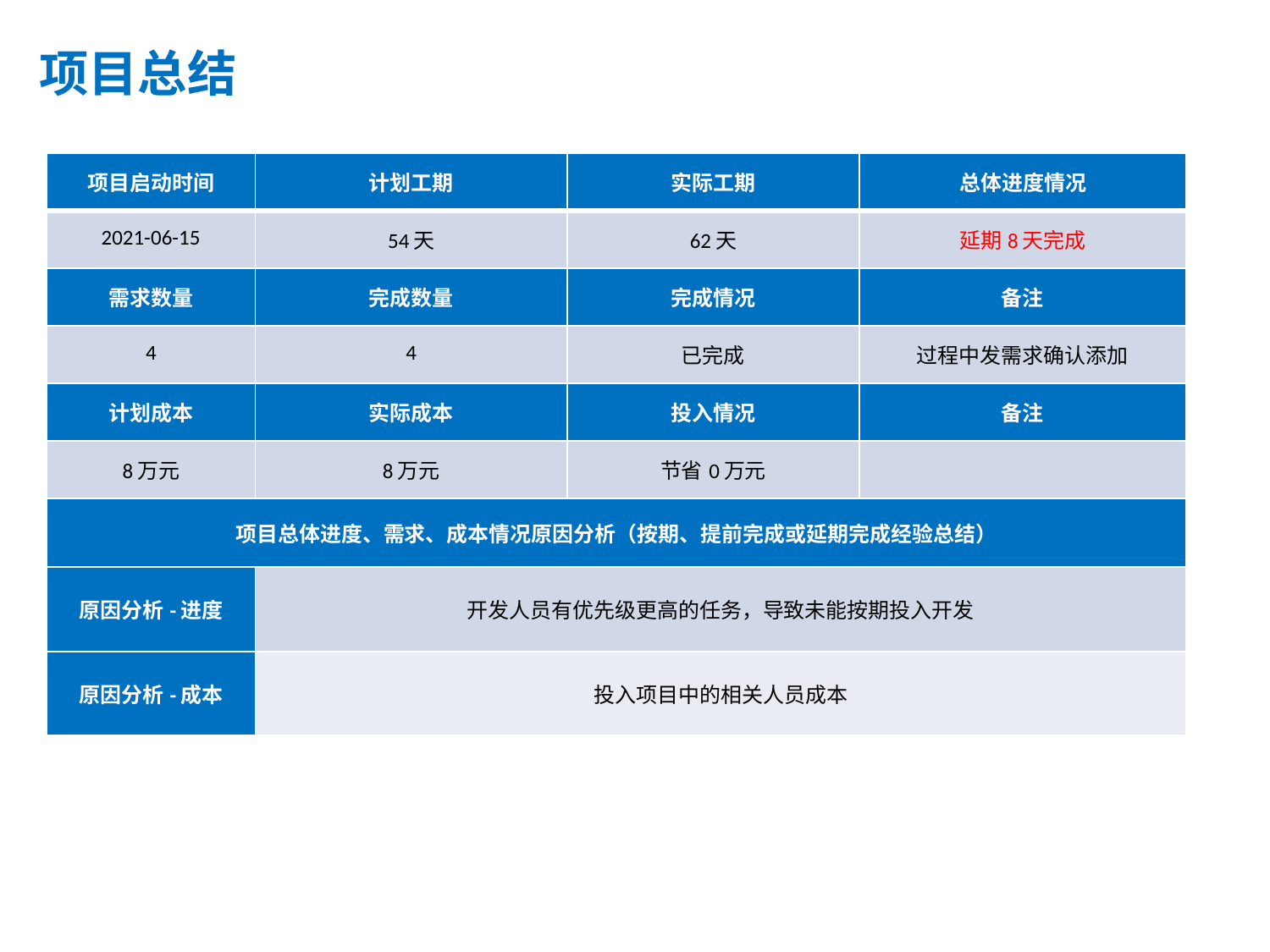

项目总结
| 项目启动时间 | 计划工期 | 实际工期 | 总体进度情况 |
| --- | --- | --- | --- |
| 2021-06-15 | 54天 | 62天 | 延期8天完成 |
| 需求数量 | 完成数量 | 完成情况 | 备注 |
| 4 | 4 | 已完成 | 过程中发需求确认添加 |
| 计划成本 | 实际成本 | 投入情况 | 备注 |
| 8万元 | 8万元 | 节省0万元 |  |
| 项目总体进度、需求、成本情况原因分析（按期、提前完成或延期完成经验总结） |  |  |  |
| 原因分析-进度 | 开发人员有优先级更高的任务，导致未能按期投入开发 |  |  |
| 原因分析-成本 | 投入项目中的相关人员成本 |  |  |